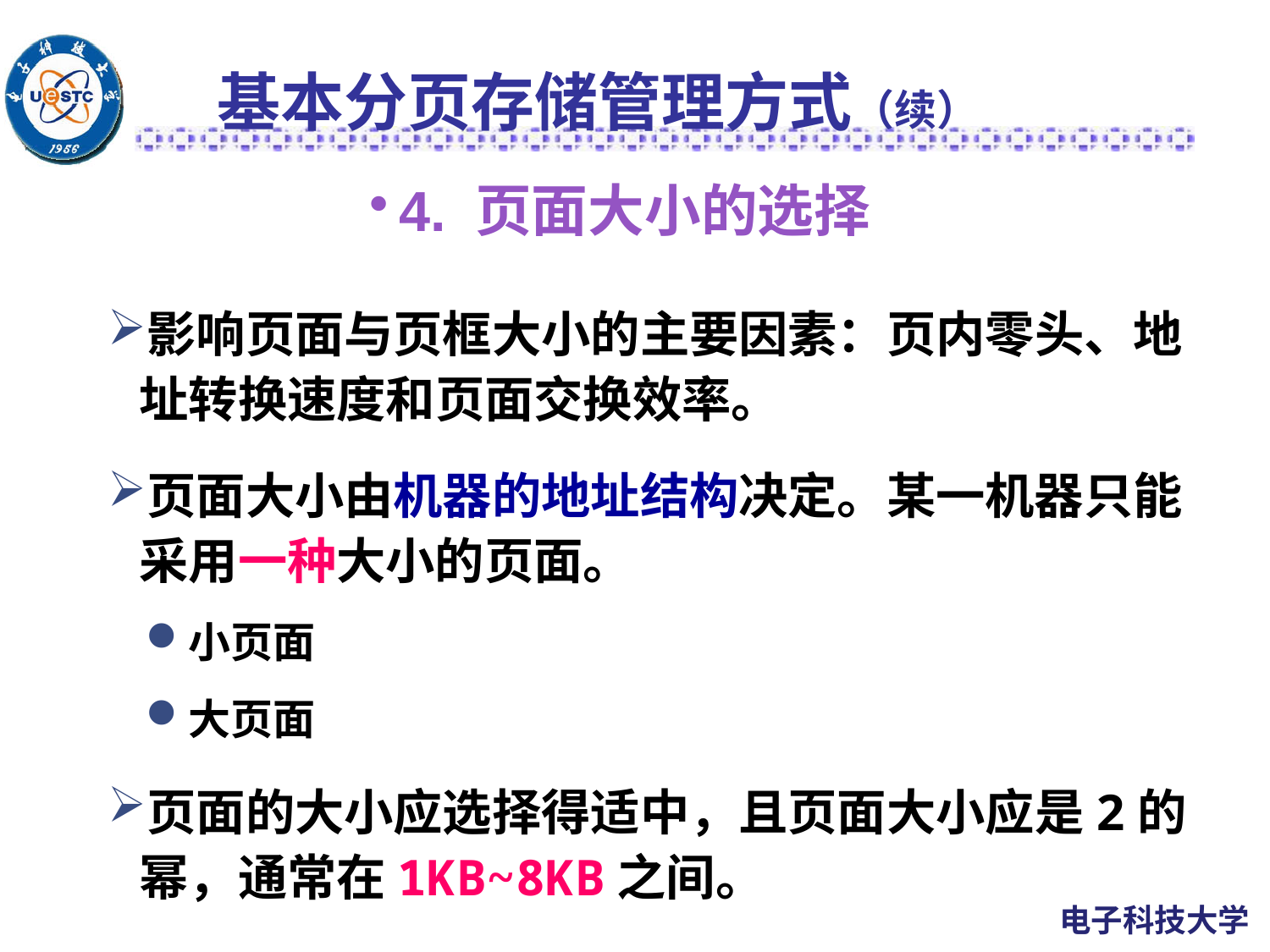

基本分页存储管理方式（续）
# 4. 页面大小的选择
影响页面与页框大小的主要因素：页内零头、地址转换速度和页面交换效率。
页面大小由机器的地址结构决定。某一机器只能采用一种大小的页面。
小页面
大页面
页面的大小应选择得适中，且页面大小应是2的幂，通常在1KB~8KB之间。